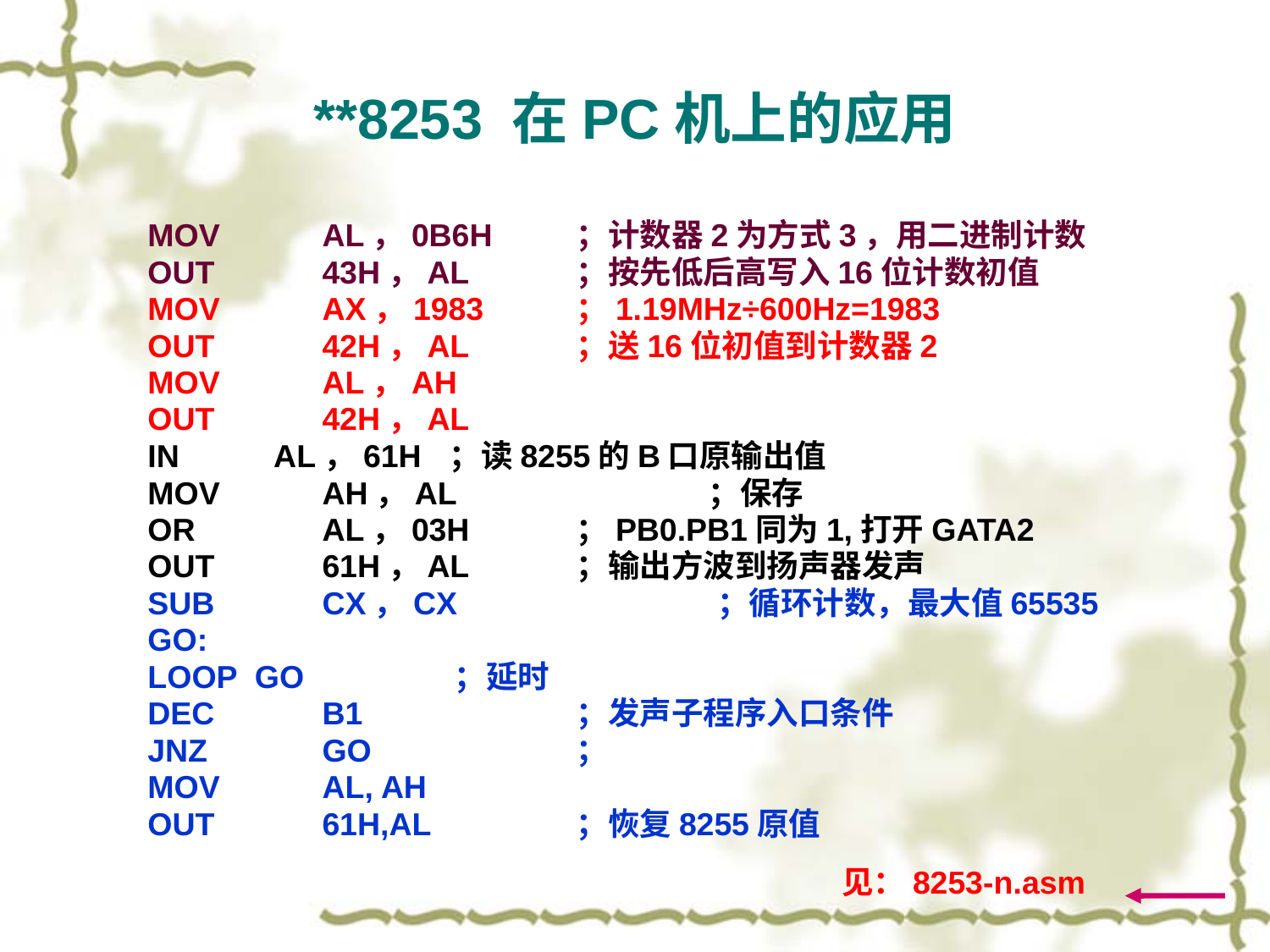

# **8253 在PC机上的应用
MOV	AL，0B6H	；计数器2为方式3，用二进制计数
OUT	43H，AL	；按先低后高写入16位计数初值
MOV	AX，1983	；1.19MHz÷600Hz=1983
OUT	42H，AL	；送16位初值到计数器2
MOV	AL，AH
OUT	42H，AL
IN	         AL，61H	；读8255的B口原输出值
MOV	AH，AL	              ；保存
OR	AL，03H	；PB0.PB1同为1,打开GATA2
OUT	61H，AL	；输出方波到扬声器发声
SUB	CX，CX	               ；循环计数，最大值65535
GO:
LOOP  GO	              ；延时
DEC	B1		；发声子程序入口条件
JNZ	GO		；
MOV	AL, AH
OUT	61H,AL		；恢复8255原值
见：8253-n.asm